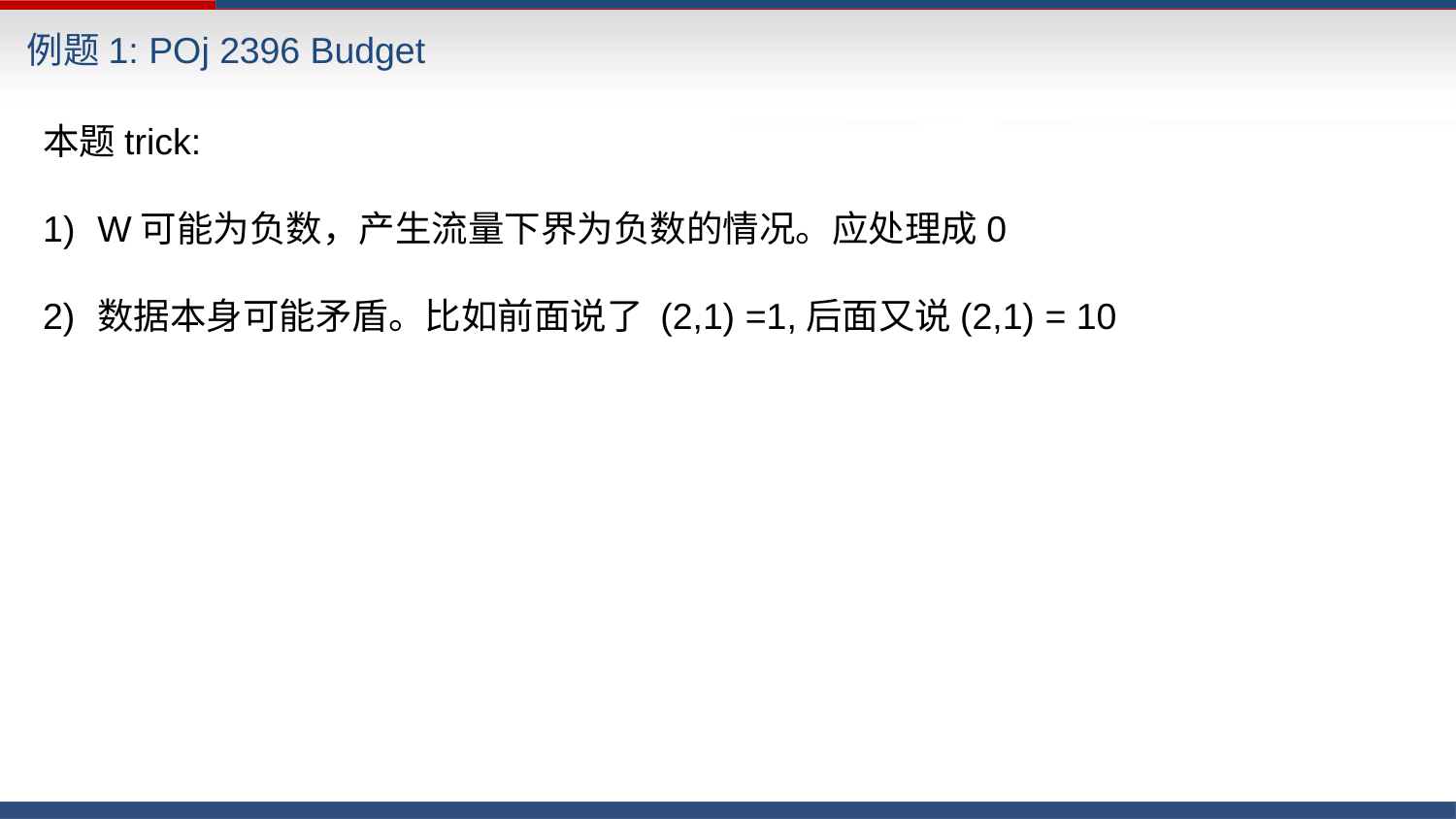

例题1: POj 2396 Budget
本题trick:

W可能为负数，产生流量下界为负数的情况。应处理成0

数据本身可能矛盾。比如前面说了 (2,1) =1,后面又说(2,1) = 10